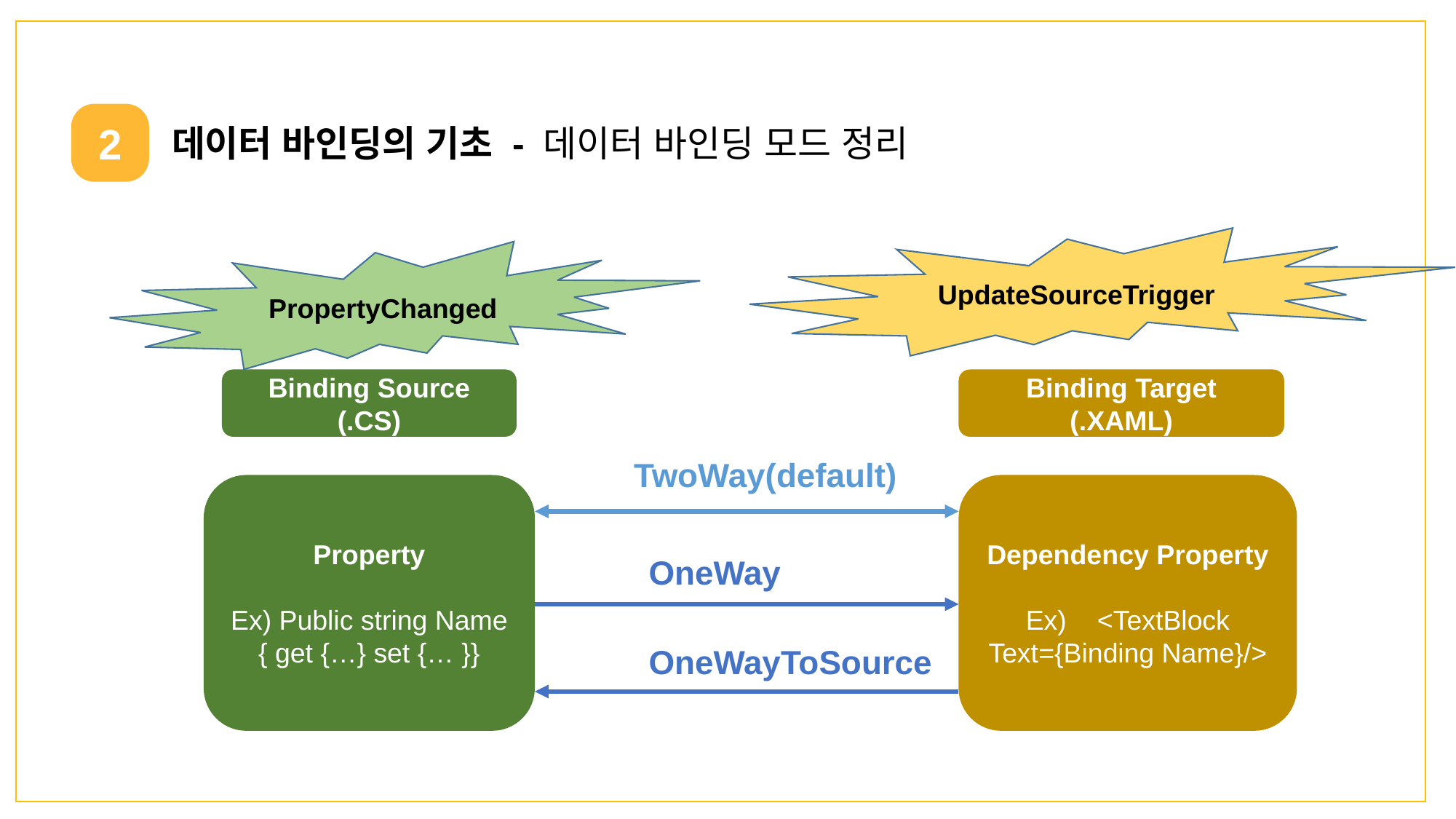

2
데이터 바인딩의 기초 - 데이터 바인딩 모드 정리

UpdateSourceTrigger
PropertyChanged
Binding Source (.CS)
Binding Target (.XAML)
TwoWay(default)
Property

Ex) Public string Name { get {…} set {… }}
Dependency Property

Ex)    <TextBlock Text={Binding Name}/>
OneWay
OneWayToSource